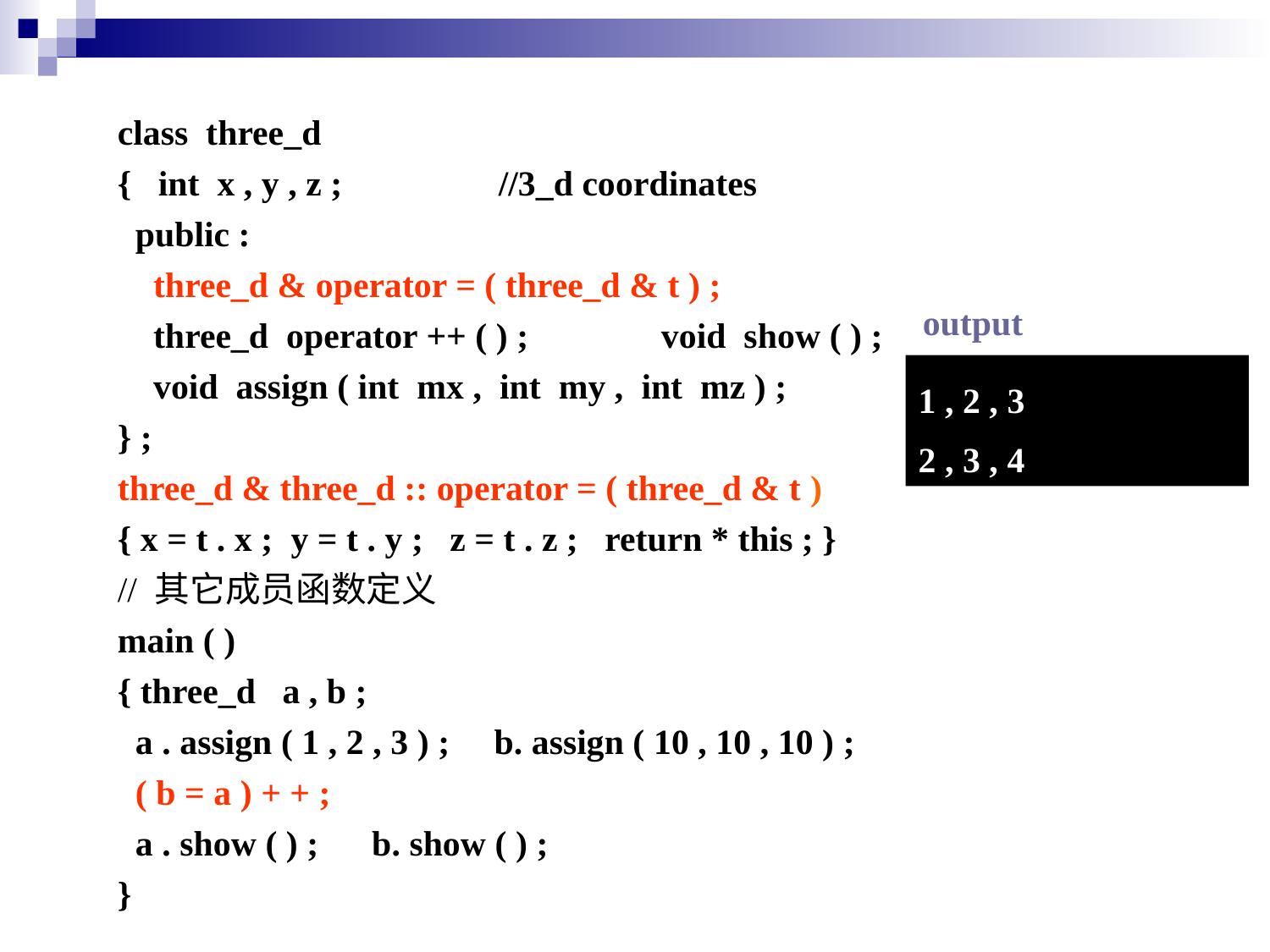

class  three_d
{   int  x , y , z ;		//3_d coordinates
  public :
    three_d & operator = ( three_d & t ) ;
    three_d  operator ++ ( ) ;	    void  show ( ) ;
    void  assign ( int  mx ,  int  my ,  int  mz ) ;
} ;
three_d & three_d :: operator = ( three_d & t )
{ x = t . x ;  y = t . y ;   z = t . z ;   return * this ; }
// 其它成员函数定义
main ( )
{ three_d   a , b ;
  a . assign ( 1 , 2 , 3 ) ;     b. assign ( 10 , 10 , 10 ) ;
  ( b = a ) + + ;
  a . show ( ) ;      b. show ( ) ;
}
output
1 , 2 , 3
2 , 3 , 4